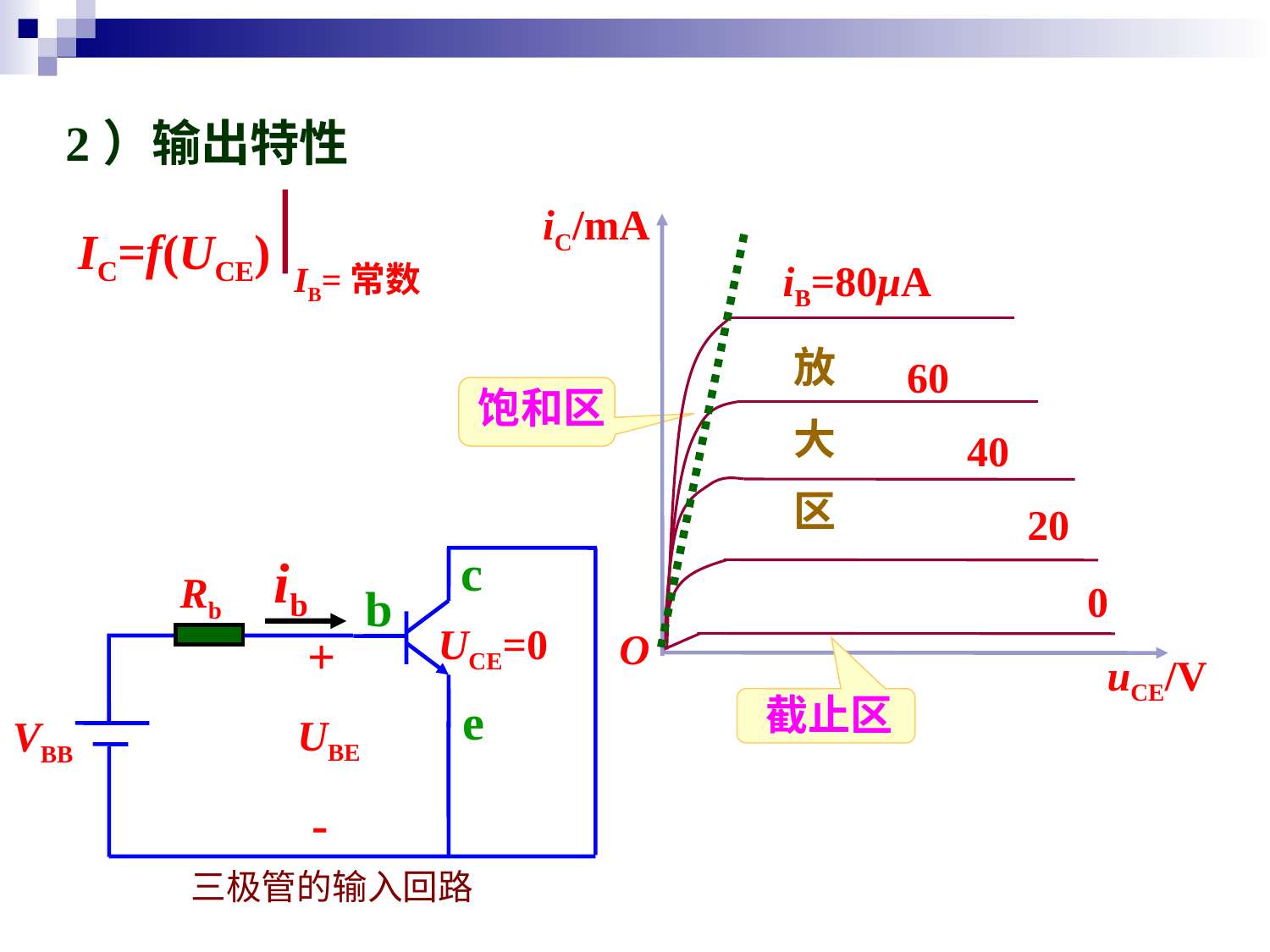

2）输出特性

iC/mA

O
uCE/V

IC=f(UCE)

iB=80μА
60
40
20
0
IB=常数

放
大
区
饱和区

c
ib

Rb
b

UCE=0

+

e
UBE
VBB

-

    三极管的输入回路
截止区

58